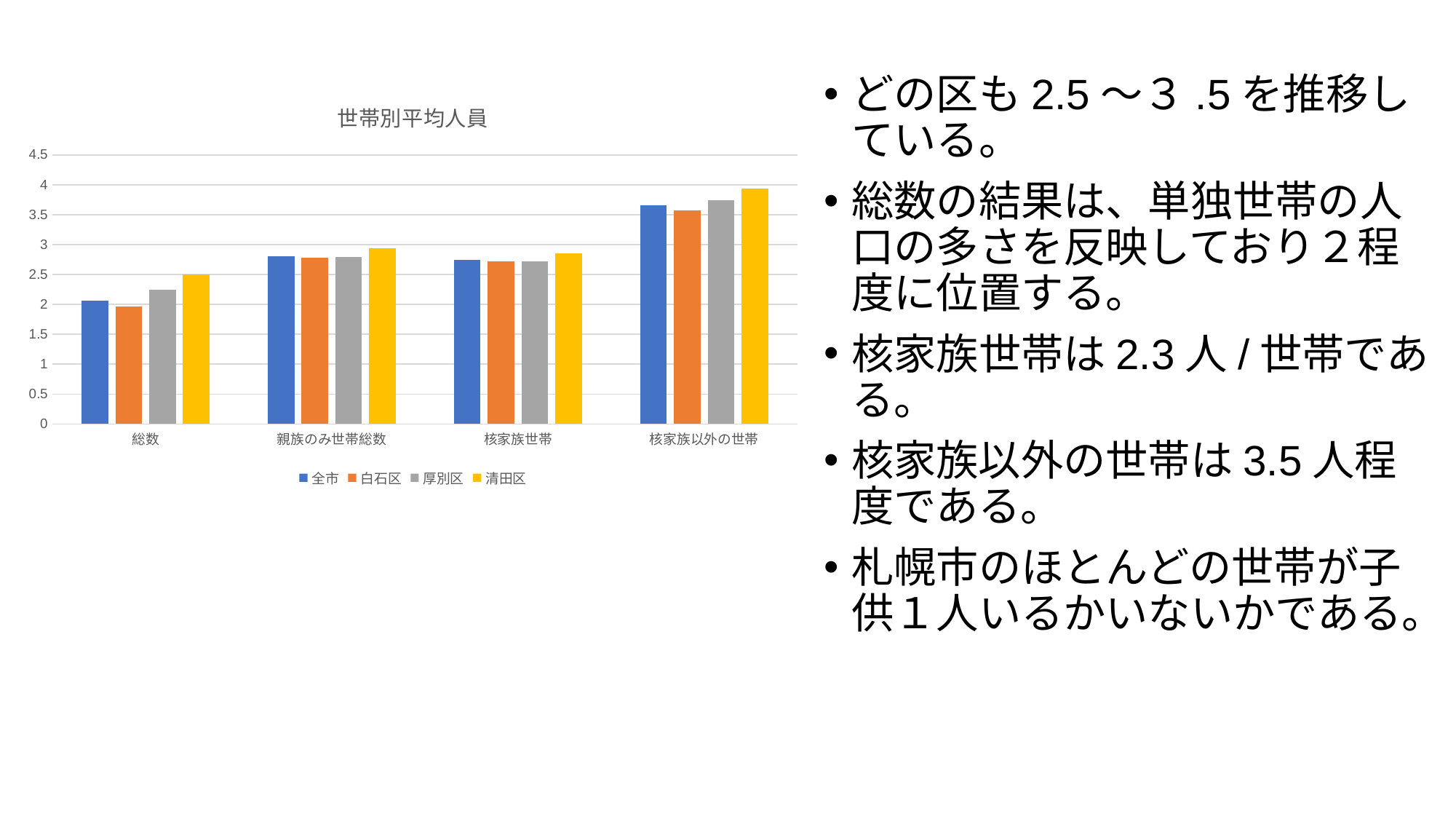

どの区も2.5〜３.5を推移している。
総数の結果は、単独世帯の人口の多さを反映しており２程度に位置する。
核家族世帯は2.3人/世帯である。
核家族以外の世帯は3.5人程度である。
札幌市のほとんどの世帯が子供１人いるかいないかである。

### Chart: 世帯別平均人員

| Category | 全市 | 白石区 | 厚別区 | 清田区 |
|---|---|---|---|---|
| 総数 | 2.064264489387939 | 1.9599000612651247 | 2.245810659843598 | 2.496738283424246 |
| 親族のみ世帯総数 | 2.8064423953604227 | 2.7837999024090507 | 2.7873896857834586 | 2.937741944872952 |
| 核家族世帯 | 2.739974556563029 | 2.7236793498337644 | 2.720308755503539 | 2.8542902208201895 |
| 核家族以外の世帯 | 3.663115845539281 | 3.5766666666666667 | 3.74000791452315 | 3.933383515242755 |